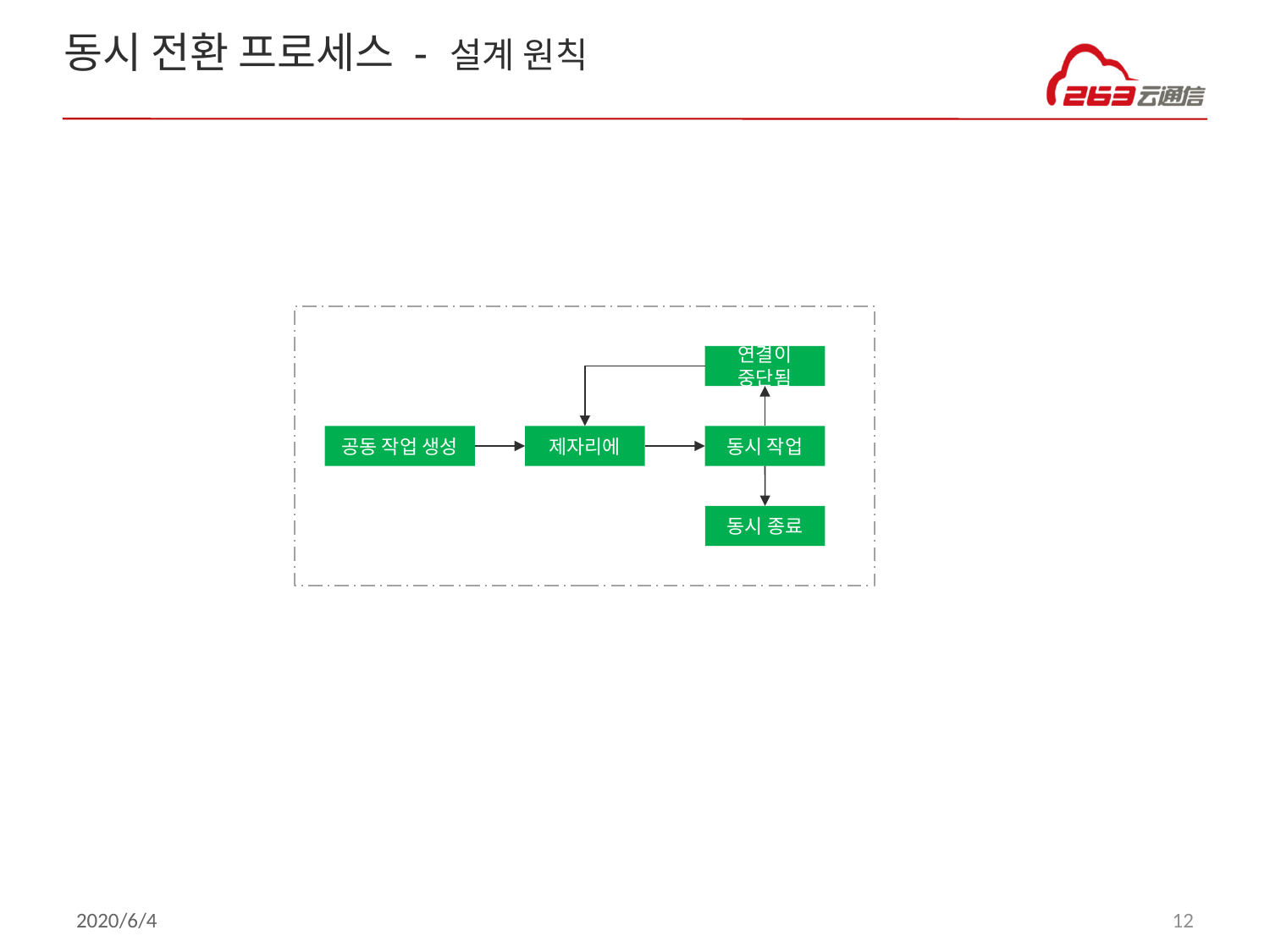

# 동시 전환 프로세스 - 설계 원칙

연결이 중단됨
공동 작업 생성
제자리에
동시 작업
동시 종료